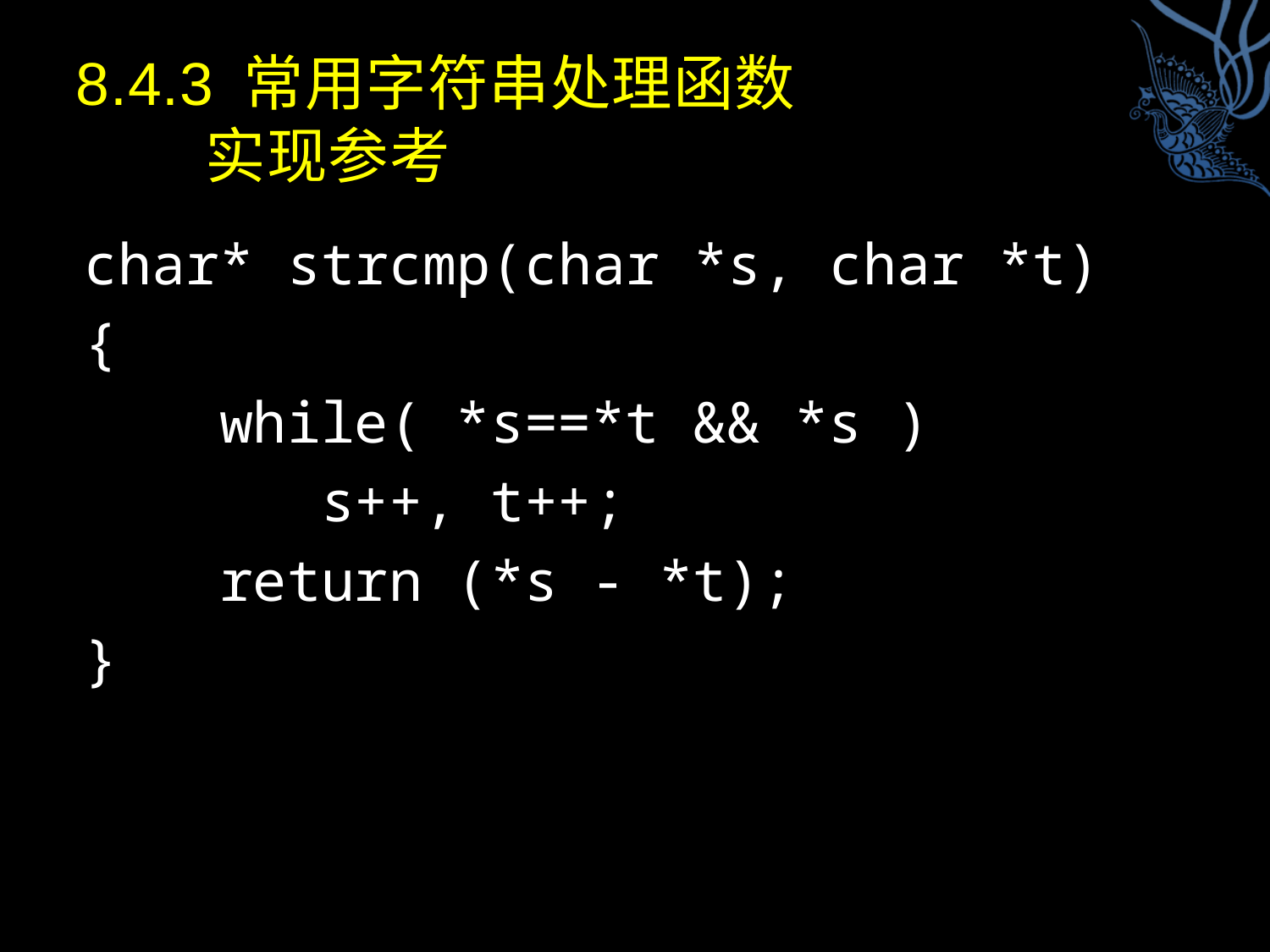

# 8.4.3 常用字符串处理函数 实现参考
char* strcmp(char *s, char *t)
{
    while( *s==*t && *s )
       s++, t++;
    return (*s - *t);
}